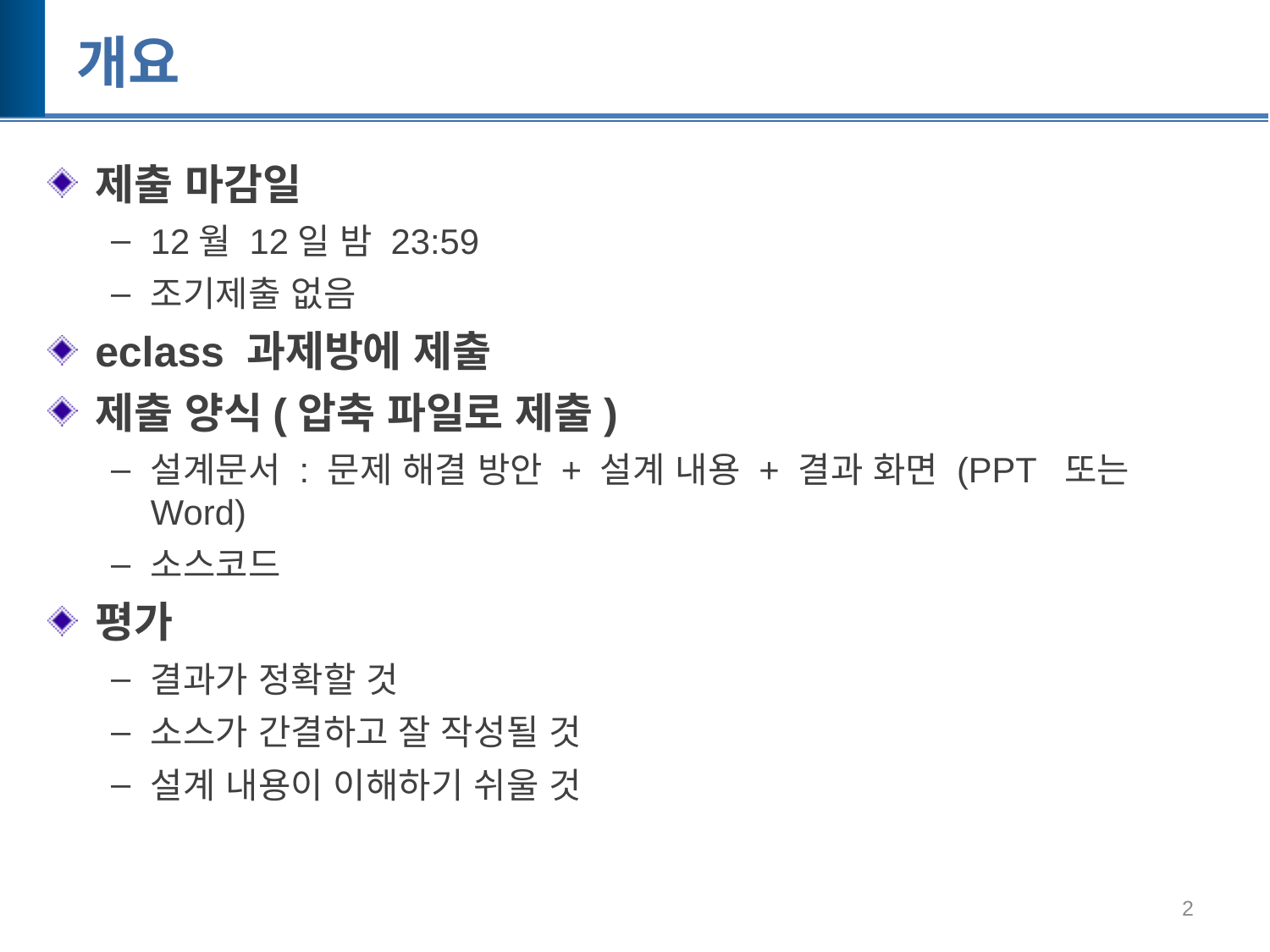

# 개요
제출 마감일
12월 12일 밤 23:59
조기제출 없음
eclass 과제방에 제출
제출 양식(압축 파일로 제출)
설계문서 : 문제 해결 방안 + 설계 내용 + 결과 화면 (PPT  또는 Word)
소스코드
평가
결과가 정확할 것
소스가 간결하고 잘 작성될 것
설계 내용이 이해하기 쉬울 것
2